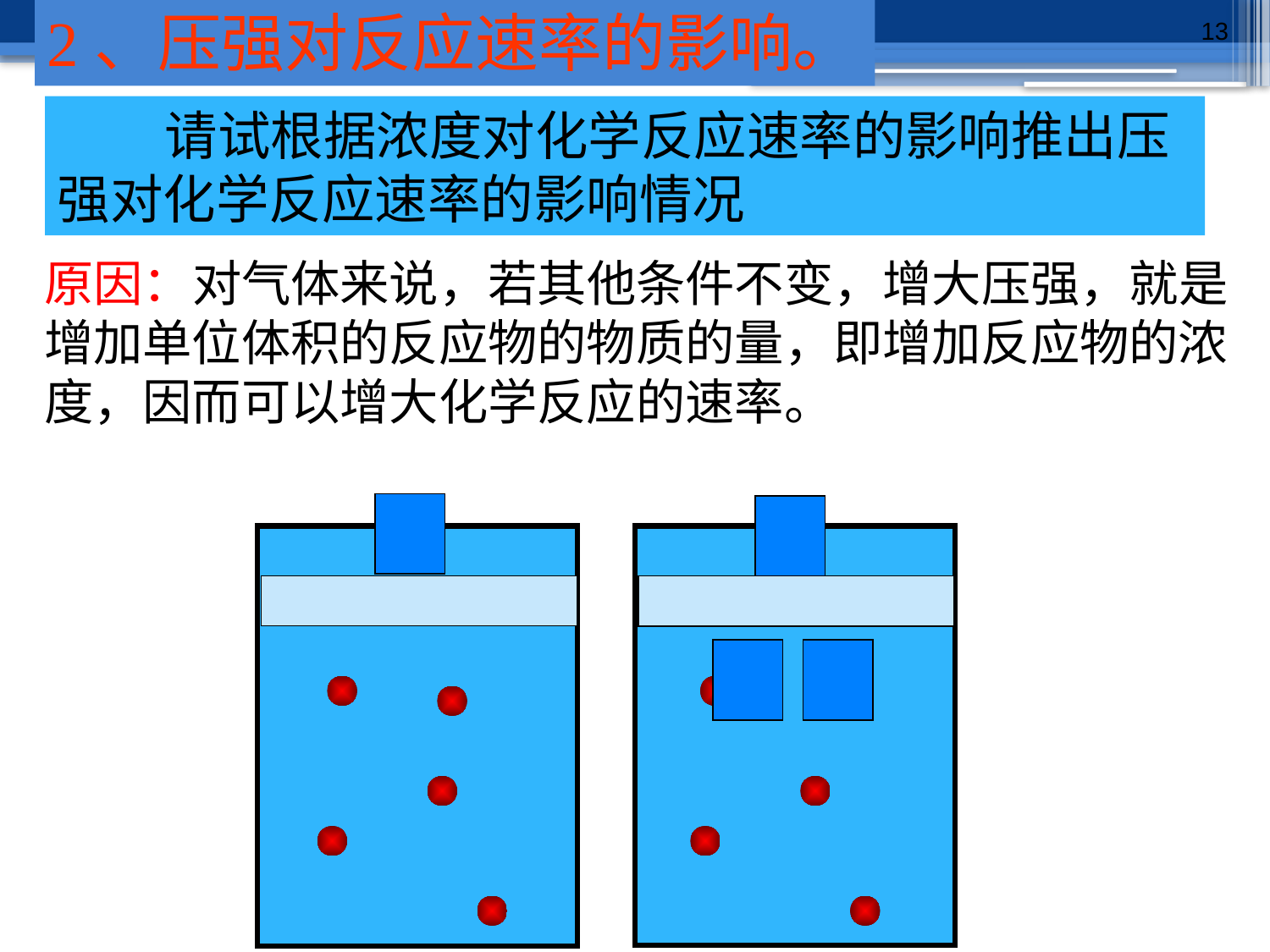

2、压强对反应速率的影响。
13
        请试根据浓度对化学反应速率的影响推出压强对化学反应速率的影响情况
原因：对气体来说，若其他条件不变，增大压强，就是增加单位体积的反应物的物质的量，即增加反应物的浓度，因而可以增大化学反应的速率。